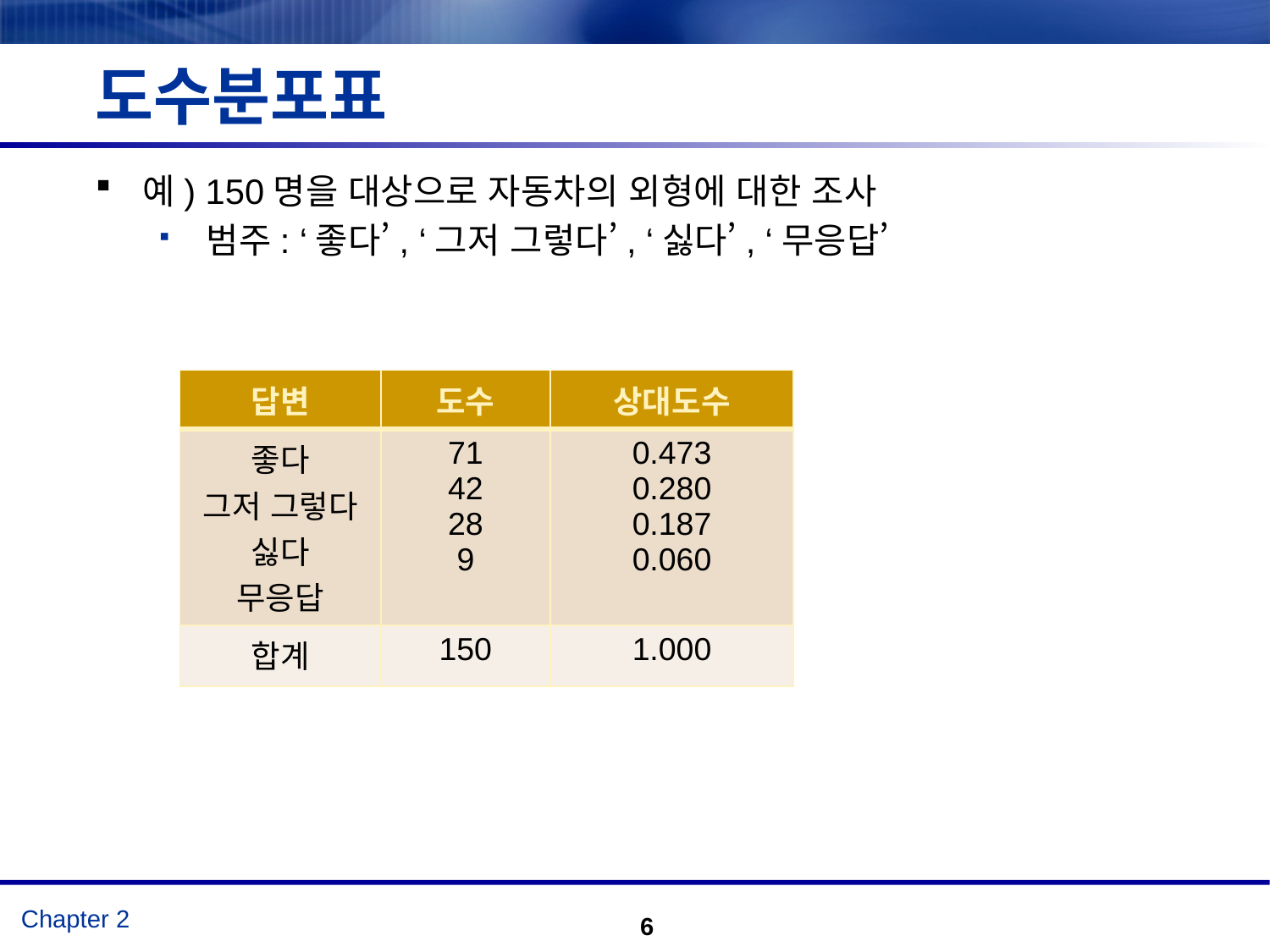

# 도수분포표
예) 150명을 대상으로 자동차의 외형에 대한 조사
범주: ‘좋다’, ‘그저 그렇다’, ‘싫다’, ‘무응답’

| 답변 | 도수 | 상대도수 |
| --- | --- | --- |
| 좋다 그저 그렇다 싫다 무응답 | 71 42 28 9 | 0.473 0.280 0.187 0.060 |
| 합계 | 150 | 1.000 |
6